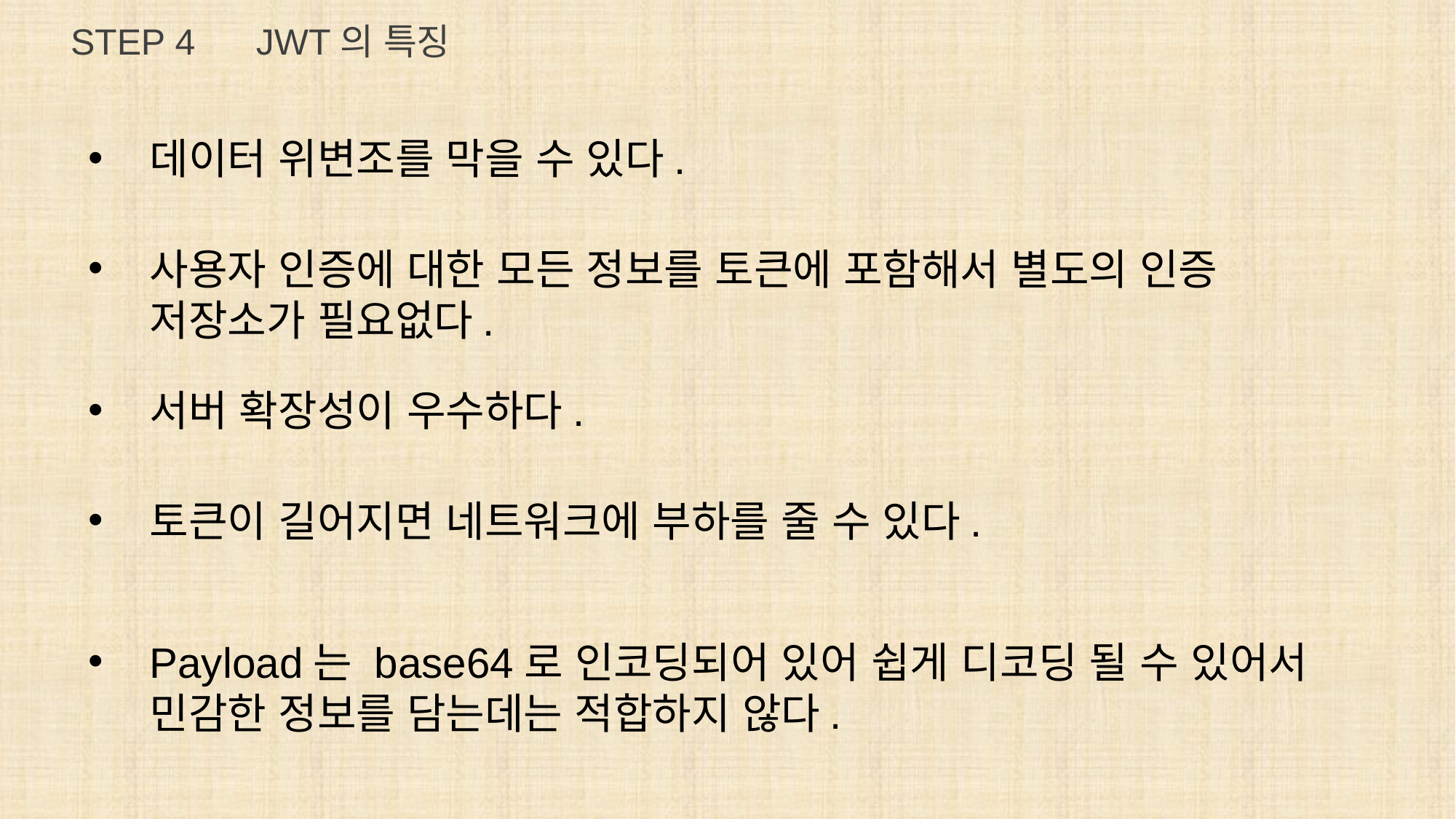

STEP 4      JWT의 특징
데이터 위변조를 막을 수 있다.
사용자 인증에 대한 모든 정보를 토큰에 포함해서 별도의 인증 저장소가 필요없다.
서버 확장성이 우수하다.
토큰이 길어지면 네트워크에 부하를 줄 수 있다.
Payload는 base64로 인코딩되어 있어 쉽게 디코딩 될 수 있어서 민감한 정보를 담는데는 적합하지 않다.